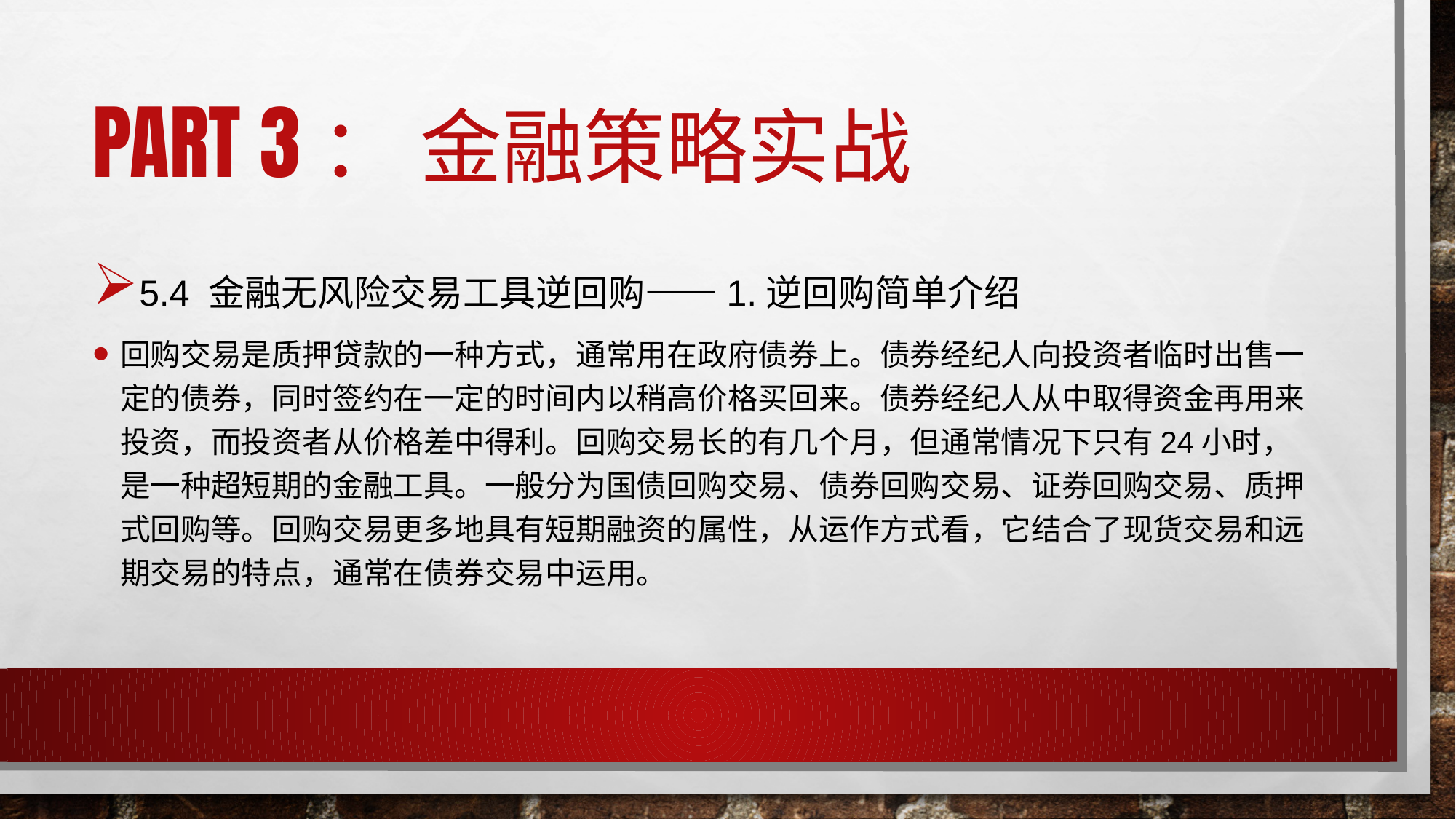

# Part 3： 金融策略实战
5.4 金融无风险交易工具逆回购——1.逆回购简单介绍
回购交易是质押贷款的一种方式，通常用在政府债券上。债券经纪人向投资者临时出售一定的债券，同时签约在一定的时间内以稍高价格买回来。债券经纪人从中取得资金再用来投资，而投资者从价格差中得利。回购交易长的有几个月，但通常情况下只有24小时，是一种超短期的金融工具。一般分为国债回购交易、债券回购交易、证券回购交易、质押式回购等。回购交易更多地具有短期融资的属性，从运作方式看，它结合了现货交易和远期交易的特点，通常在债券交易中运用。